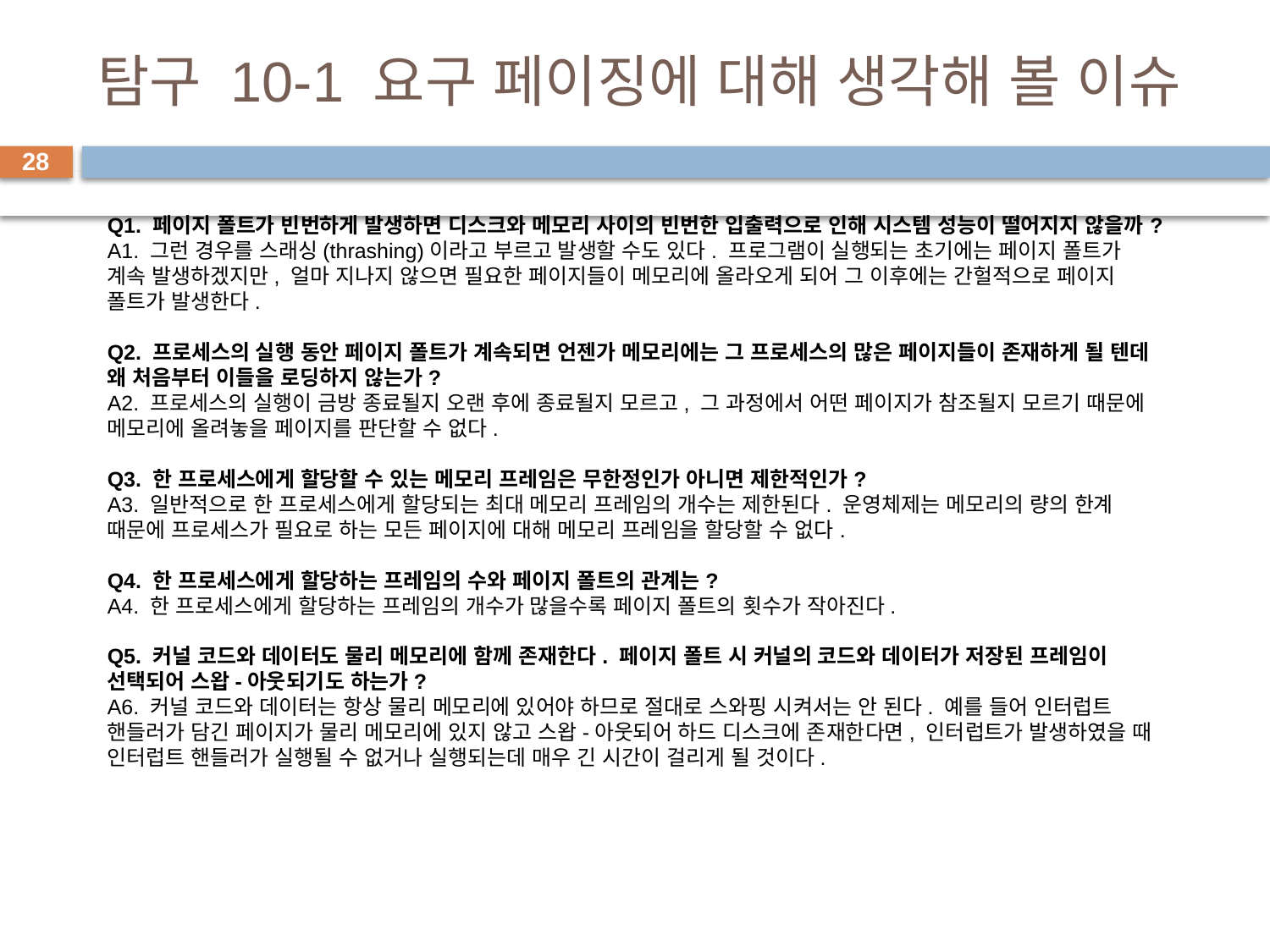

# 탐구 10-1 요구 페이징에 대해 생각해 볼 이슈
28
Q1. 페이지 폴트가 빈번하게 발생하면 디스크와 메모리 사이의 빈번한 입출력으로 인해 시스템 성능이 떨어지지 않을까?
A1. 그런 경우를 스래싱(thrashing)이라고 부르고 발생할 수도 있다. 프로그램이 실행되는 초기에는 페이지 폴트가 계속 발생하겠지만, 얼마 지나지 않으면 필요한 페이지들이 메모리에 올라오게 되어 그 이후에는 간헐적으로 페이지 폴트가 발생한다.

Q2. 프로세스의 실행 동안 페이지 폴트가 계속되면 언젠가 메모리에는 그 프로세스의 많은 페이지들이 존재하게 될 텐데 왜 처음부터 이들을 로딩하지 않는가?
A2. 프로세스의 실행이 금방 종료될지 오랜 후에 종료될지 모르고, 그 과정에서 어떤 페이지가 참조될지 모르기 때문에 메모리에 올려놓을 페이지를 판단할 수 없다.

Q3. 한 프로세스에게 할당할 수 있는 메모리 프레임은 무한정인가 아니면 제한적인가?
A3. 일반적으로 한 프로세스에게 할당되는 최대 메모리 프레임의 개수는 제한된다. 운영체제는 메모리의 량의 한계 때문에 프로세스가 필요로 하는 모든 페이지에 대해 메모리 프레임을 할당할 수 없다.

Q4. 한 프로세스에게 할당하는 프레임의 수와 페이지 폴트의 관계는?
A4. 한 프로세스에게 할당하는 프레임의 개수가 많을수록 페이지 폴트의 횟수가 작아진다.

Q5. 커널 코드와 데이터도 물리 메모리에 함께 존재한다. 페이지 폴트 시 커널의 코드와 데이터가 저장된 프레임이 선택되어 스왑-아웃되기도 하는가?
A6. 커널 코드와 데이터는 항상 물리 메모리에 있어야 하므로 절대로 스와핑 시켜서는 안 된다. 예를 들어 인터럽트 핸들러가 담긴 페이지가 물리 메모리에 있지 않고 스왑-아웃되어 하드 디스크에 존재한다면, 인터럽트가 발생하였을 때 인터럽트 핸들러가 실행될 수 없거나 실행되는데 매우 긴 시간이 걸리게 될 것이다.